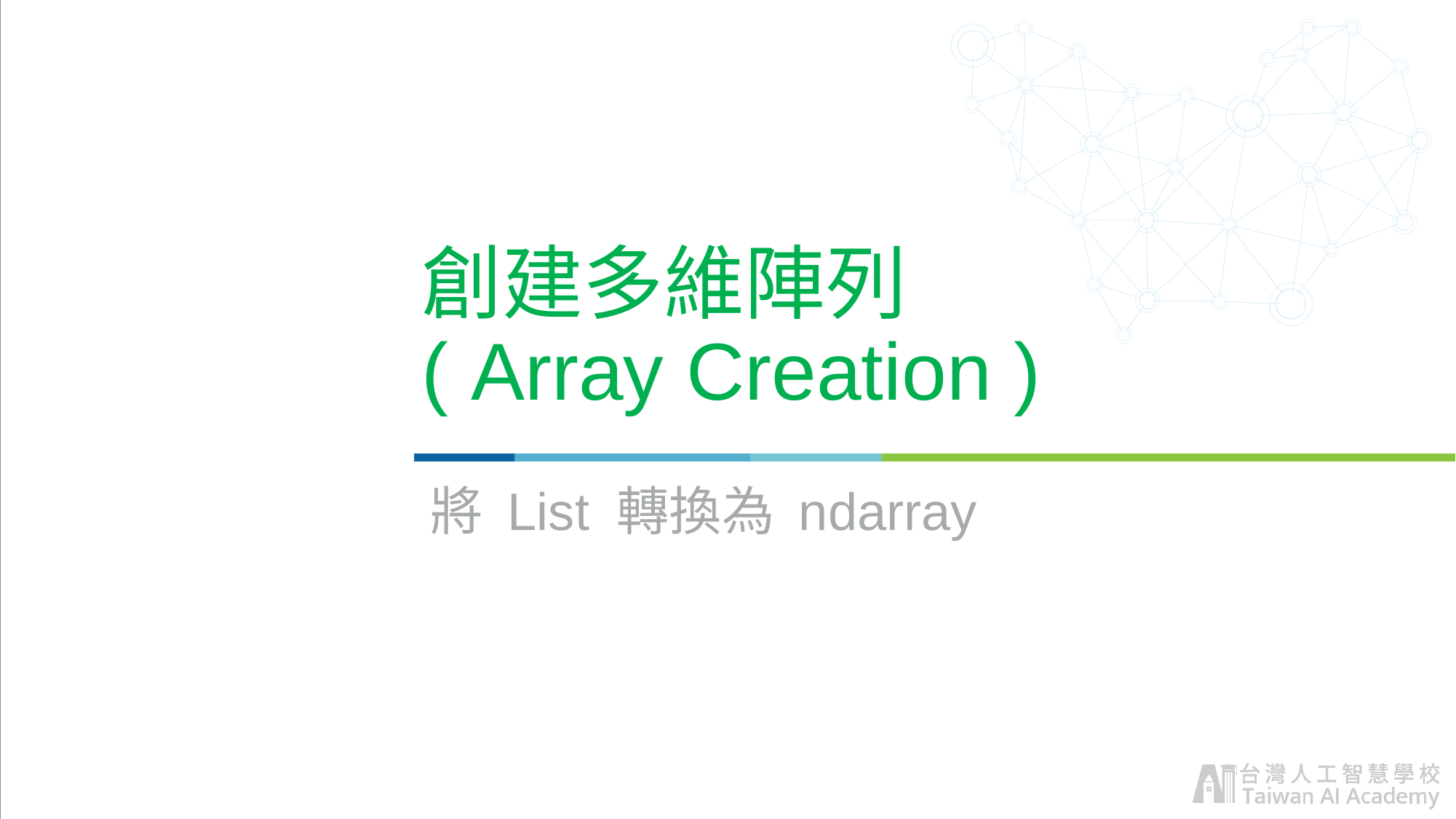

# 創建多維陣列 ( Array Creation )
將 List 轉換為 ndarray